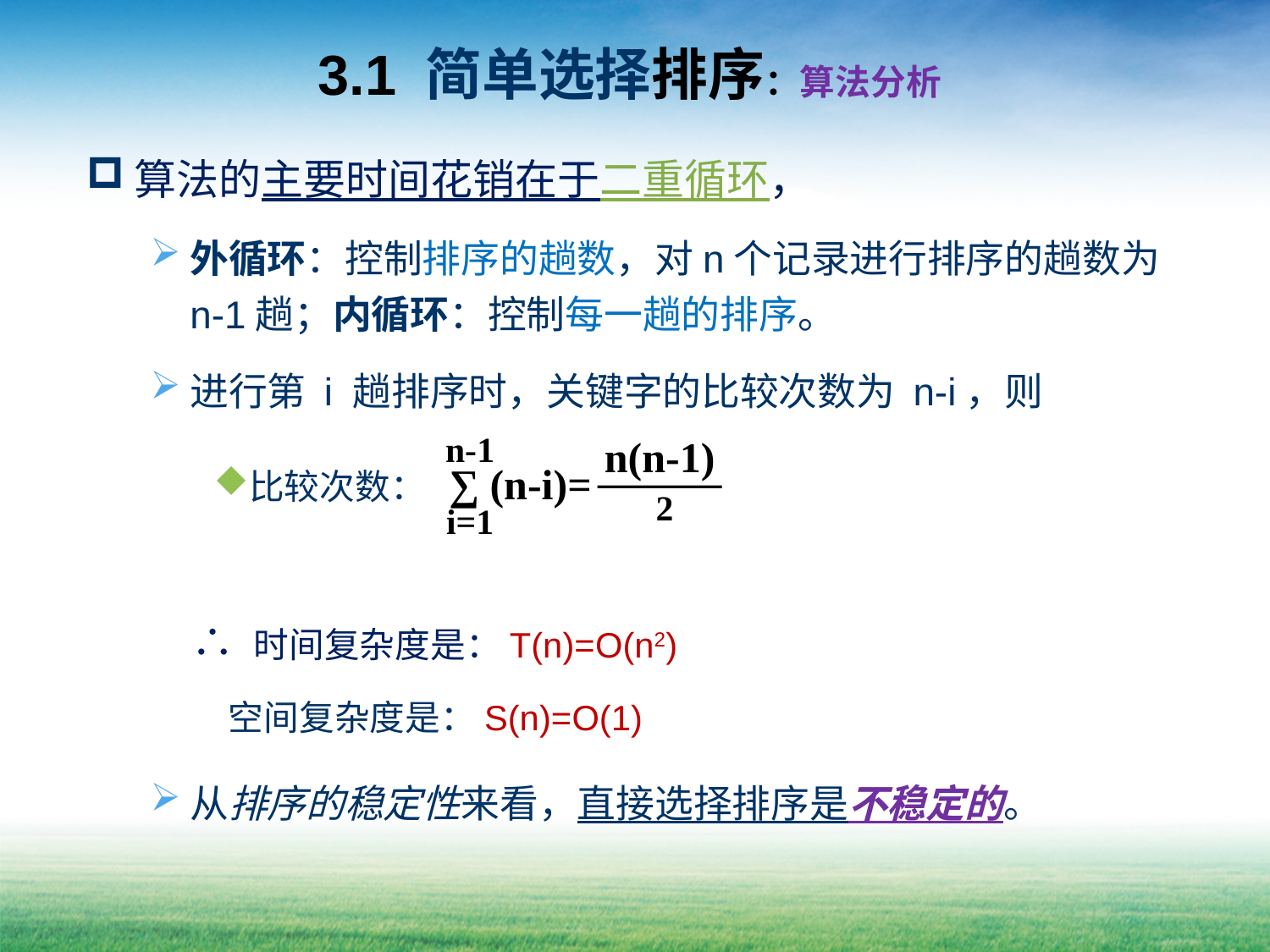

# 3.1 简单选择排序：算法分析
算法的主要时间花销在于二重循环，
外循环：控制排序的趟数，对n个记录进行排序的趟数为n-1趟；内循环：控制每一趟的排序。
进行第 i 趟排序时，关键字的比较次数为 n-i，则
比较次数：

           ∴ 时间复杂度是：T(n)=O(n2)
                 空间复杂度是：S(n)=O(1)
从排序的稳定性来看，直接选择排序是不稳定的。
n-1
n(n-1)
2

∑ (n-i)=
i=1